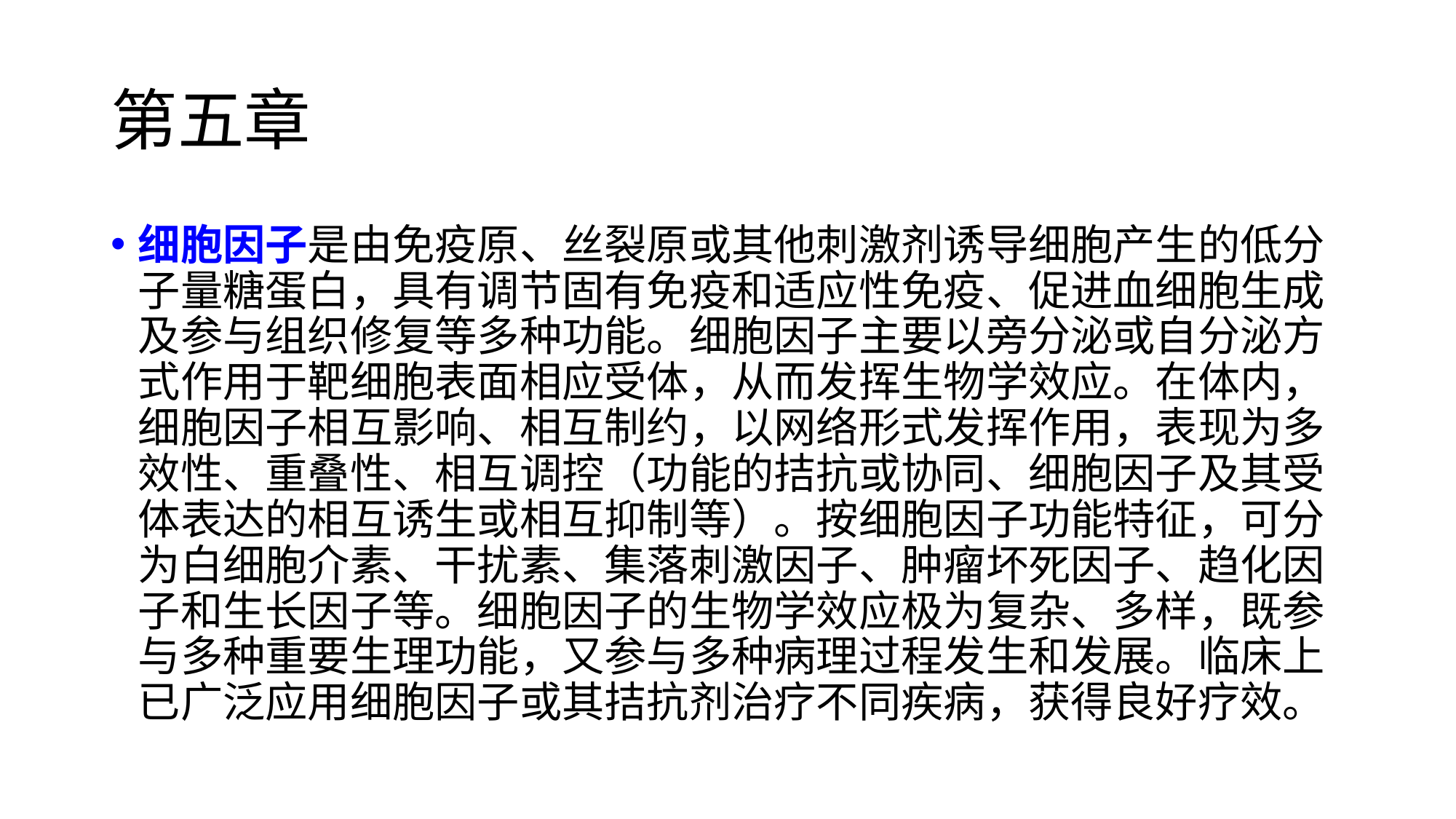

# 第五章
细胞因子是由免疫原、丝裂原或其他刺激剂诱导细胞产生的低分子量糖蛋白，具有调节固有免疫和适应性免疫、促进血细胞生成及参与组织修复等多种功能。细胞因子主要以旁分泌或自分泌方式作用于靶细胞表面相应受体，从而发挥生物学效应。在体内，细胞因子相互影响、相互制约，以网络形式发挥作用，表现为多效性、重叠性、相互调控（功能的拮抗或协同、细胞因子及其受体表达的相互诱生或相互抑制等）。按细胞因子功能特征，可分为白细胞介素、干扰素、集落刺激因子、肿瘤坏死因子、趋化因子和生长因子等。细胞因子的生物学效应极为复杂、多样，既参与多种重要生理功能，又参与多种病理过程发生和发展。临床上已广泛应用细胞因子或其拮抗剂治疗不同疾病，获得良好疗效。